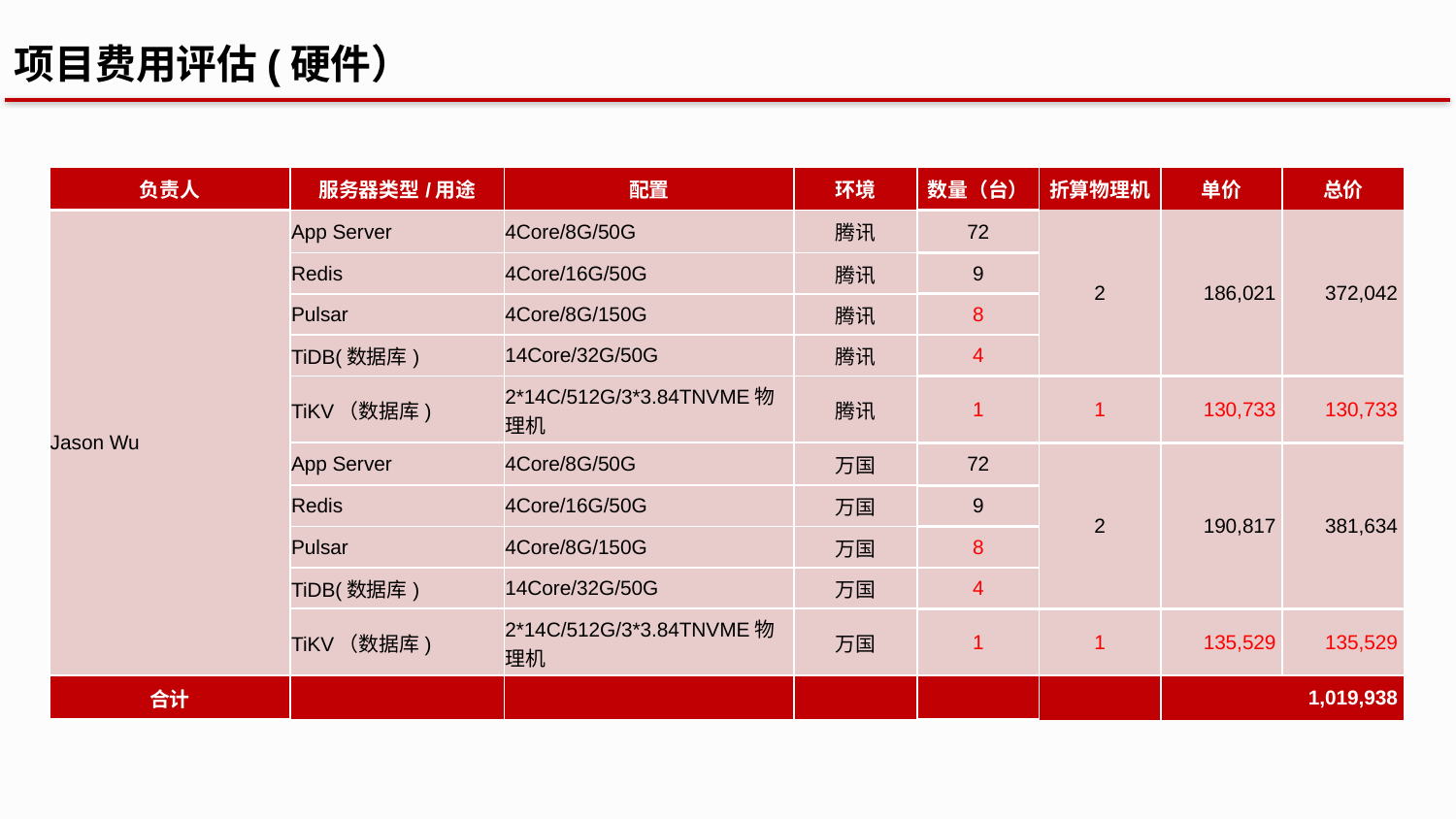

项目费用评估(硬件）
| 负责人 | 服务器类型/用途 | 配置 | 环境 | 数量（台） | 折算物理机 | 单价 | 总价 |
| --- | --- | --- | --- | --- | --- | --- | --- |
| Jason Wu | App Server | 4Core/8G/50G | 腾讯 | 72 | 2 | 186,021 | 372,042 |
|  | Redis | 4Core/16G/50G | 腾讯 | 9 |  |  |  |
|  | Pulsar | 4Core/8G/150G | 腾讯 | 8 |  |  |  |
|  | TiDB(数据库) | 14Core/32G/50G | 腾讯 | 4 |  |  |  |
|  | TiKV（数据库) | 2\*14C/512G/3\*3.84TNVME物理机 | 腾讯 | 1 | 1 | 130,733 | 130,733 |
|  | App Server | 4Core/8G/50G | 万国 | 72 | 2 | 190,817 | 381,634 |
|  | Redis | 4Core/16G/50G | 万国 | 9 |  |  |  |
|  | Pulsar | 4Core/8G/150G | 万国 | 8 |  |  |  |
|  | TiDB(数据库) | 14Core/32G/50G | 万国 | 4 |  |  |  |
|  | TiKV（数据库) | 2\*14C/512G/3\*3.84TNVME物理机 | 万国 | 1 | 1 | 135,529 | 135,529 |
| 合计 |  |  |  |  |  | 1,019,938 |  |